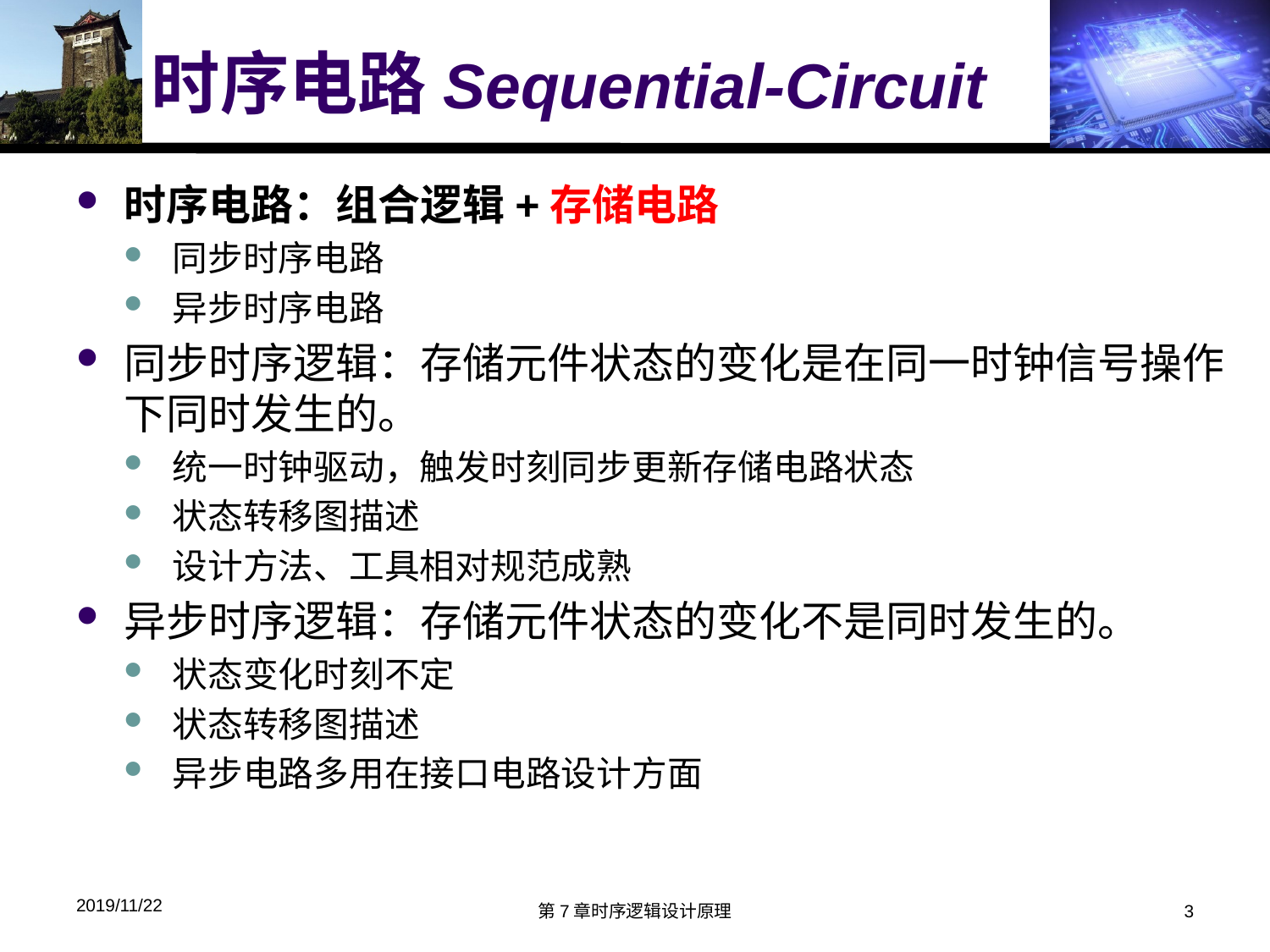

# 时序电路Sequential-Circuit
时序电路：组合逻辑+存储电路
同步时序电路
异步时序电路
同步时序逻辑：存储元件状态的变化是在同一时钟信号操作下同时发生的。
统一时钟驱动，触发时刻同步更新存储电路状态
状态转移图描述
设计方法、工具相对规范成熟
异步时序逻辑：存储元件状态的变化不是同时发生的。
状态变化时刻不定
状态转移图描述
异步电路多用在接口电路设计方面
2019/11/22
第7章时序逻辑设计原理
3